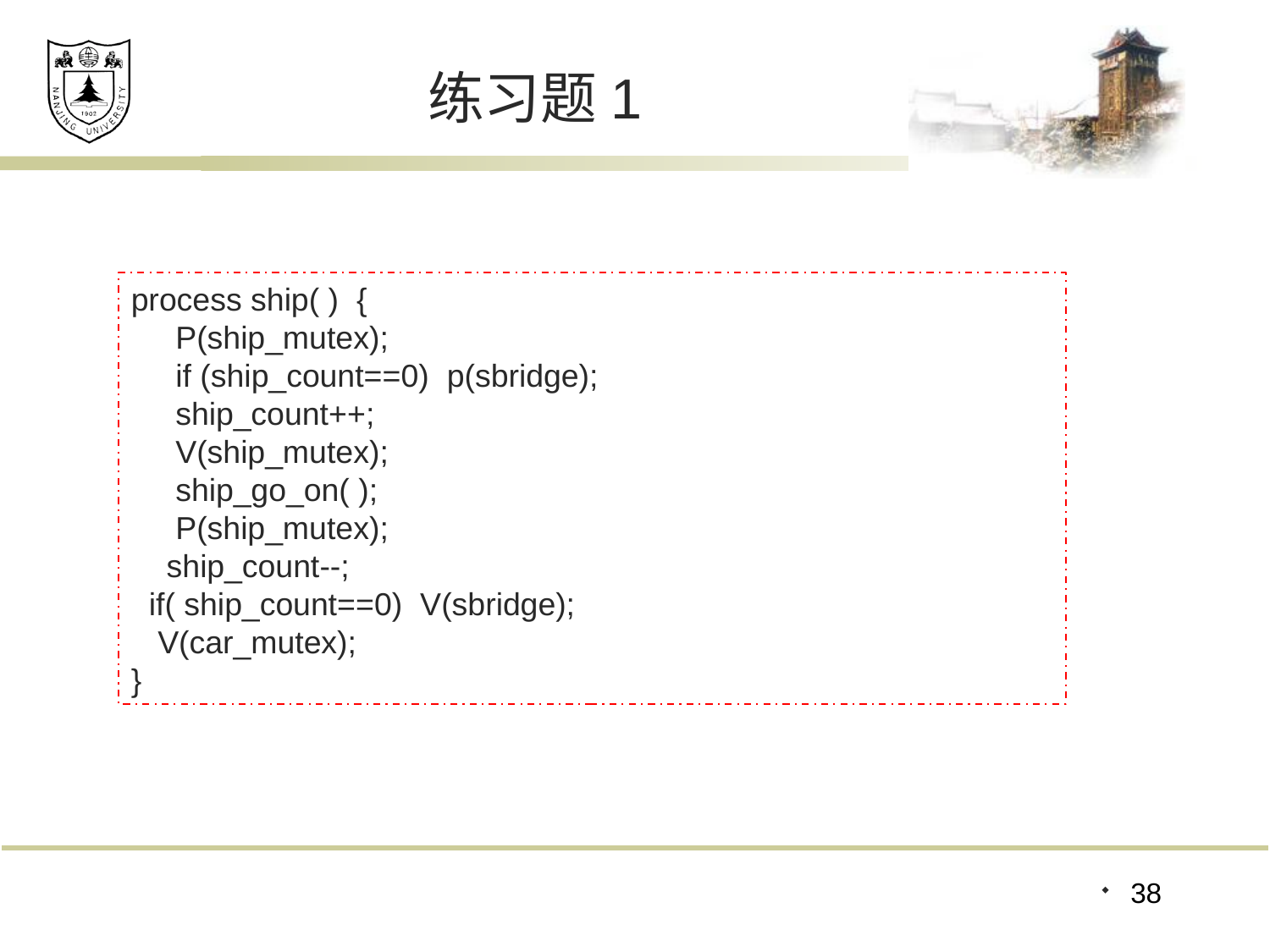

# 练习题1
process ship( )  {
     P(ship_mutex);
     if (ship_count==0)  p(sbridge);
     ship_count++;
     V(ship_mutex);
     ship_go_on( );
     P(ship_mutex);
    ship_count--;
  if( ship_count==0)  V(sbridge);
   V(car_mutex);
}
38